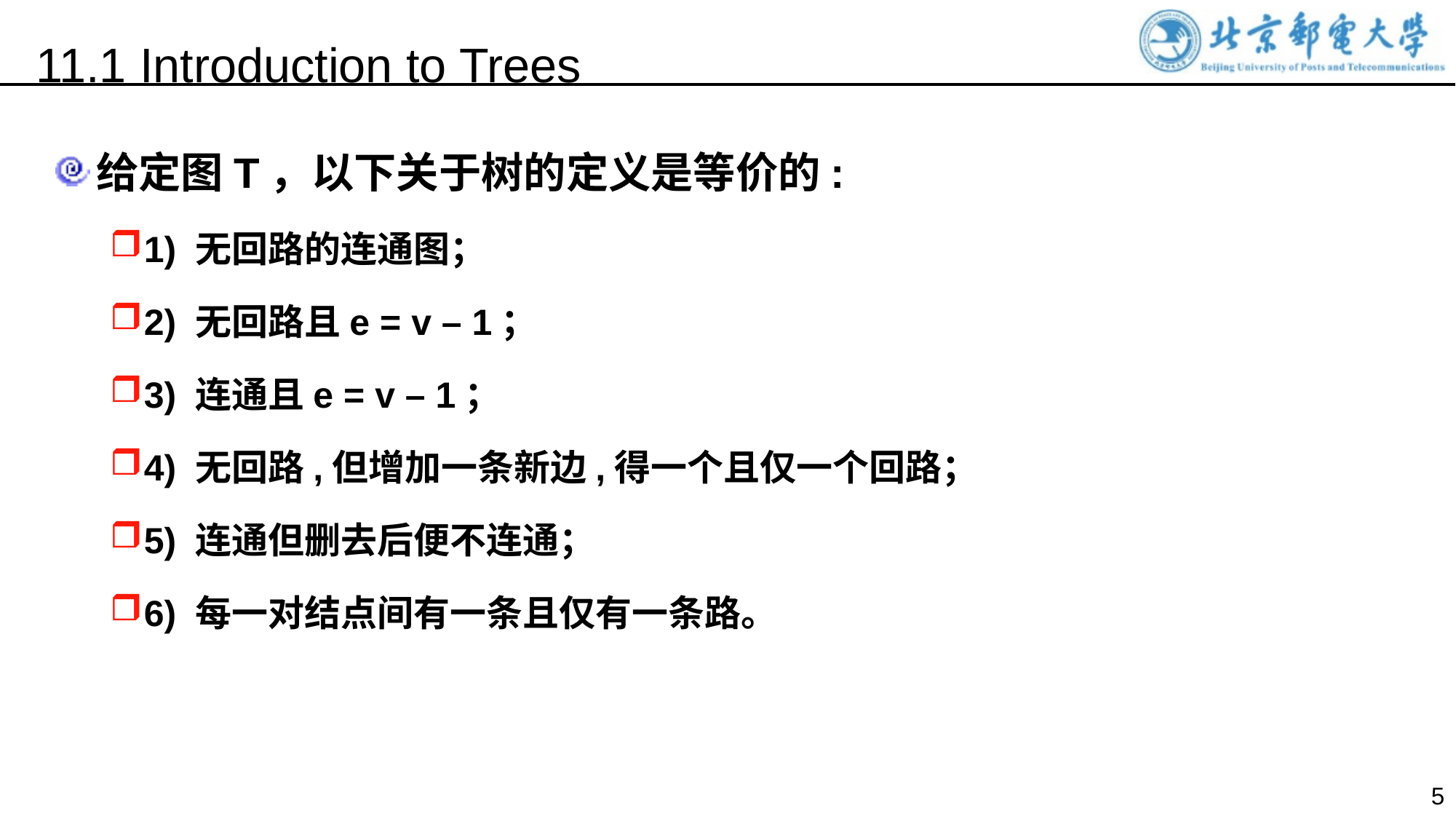

11.1 Introduction to Trees
给定图T，以下关于树的定义是等价的:
1) 无回路的连通图；
2) 无回路且e = v – 1；
3) 连通且e = v – 1；
4) 无回路,但增加一条新边,得一个且仅一个回路；
5) 连通但删去后便不连通；
6) 每一对结点间有一条且仅有一条路。